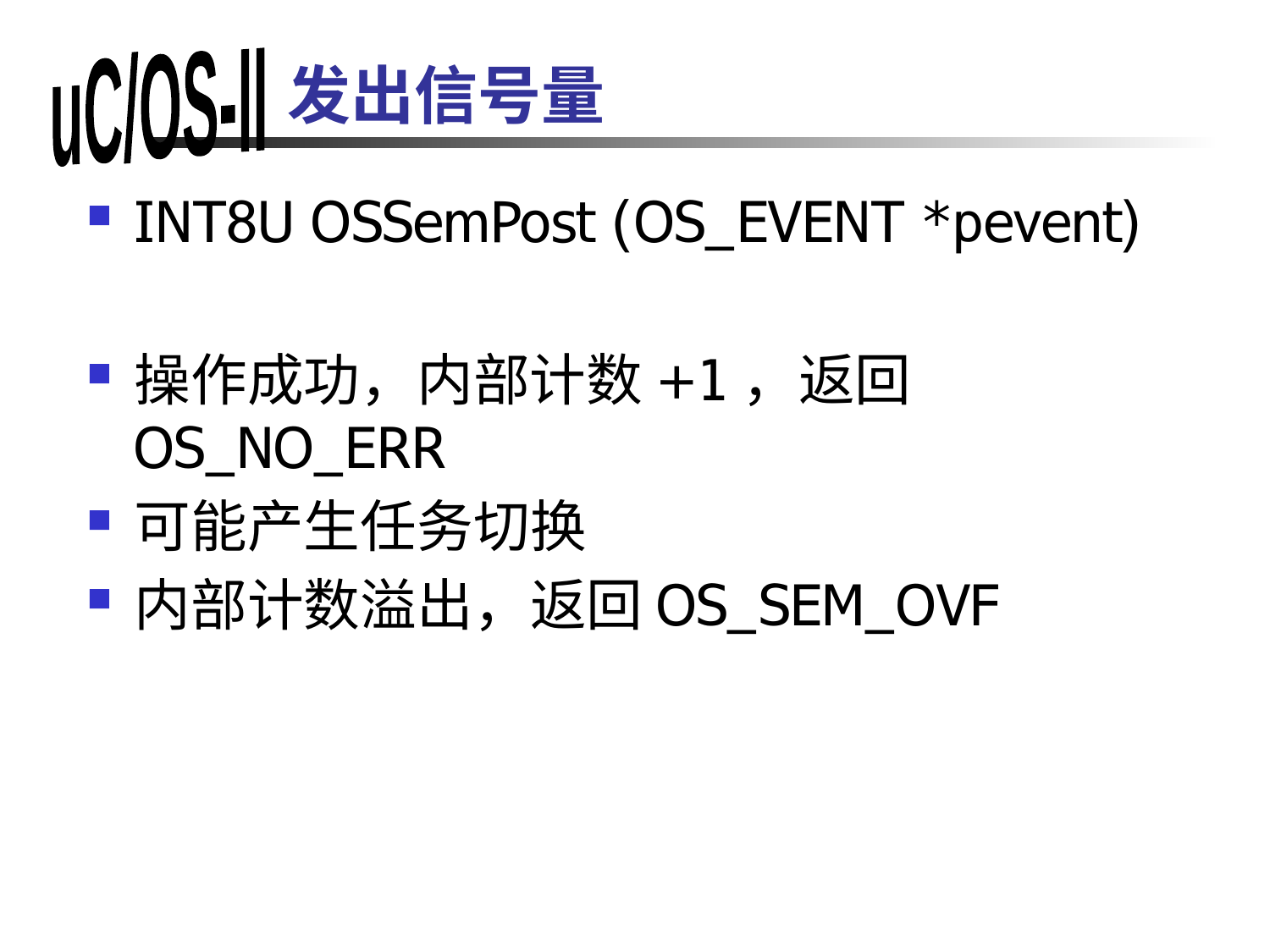

# 发出信号量
INT8U OSSemPost (OS_EVENT *pevent)

操作成功，内部计数+1，返回OS_NO_ERR
可能产生任务切换
内部计数溢出，返回OS_SEM_OVF